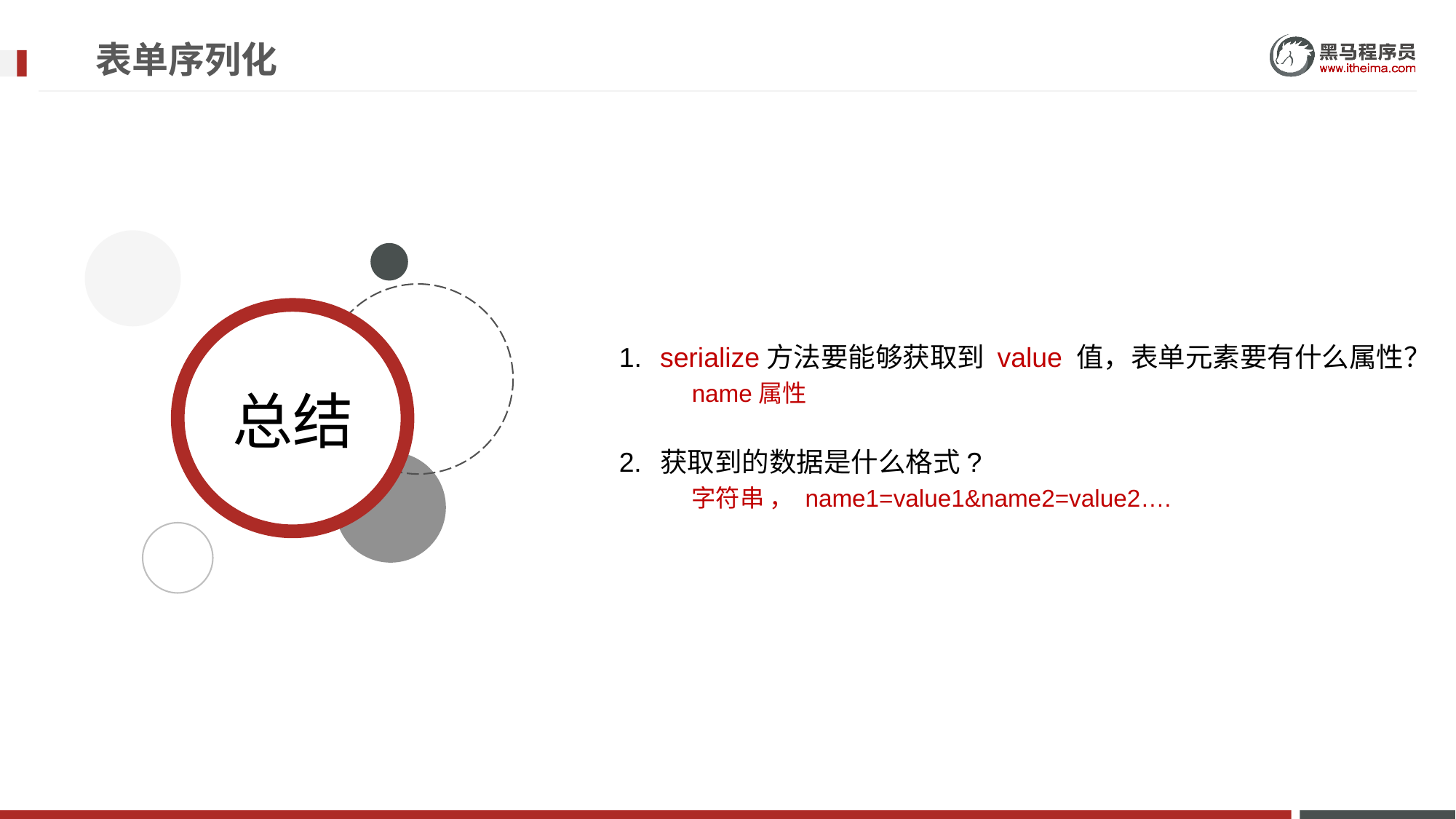

# 表单序列化
serialize方法要能够获取到 value 值，表单元素要有什么属性？
name属性
获取到的数据是什么格式?
字符串 ， name1=value1&name2=value2….